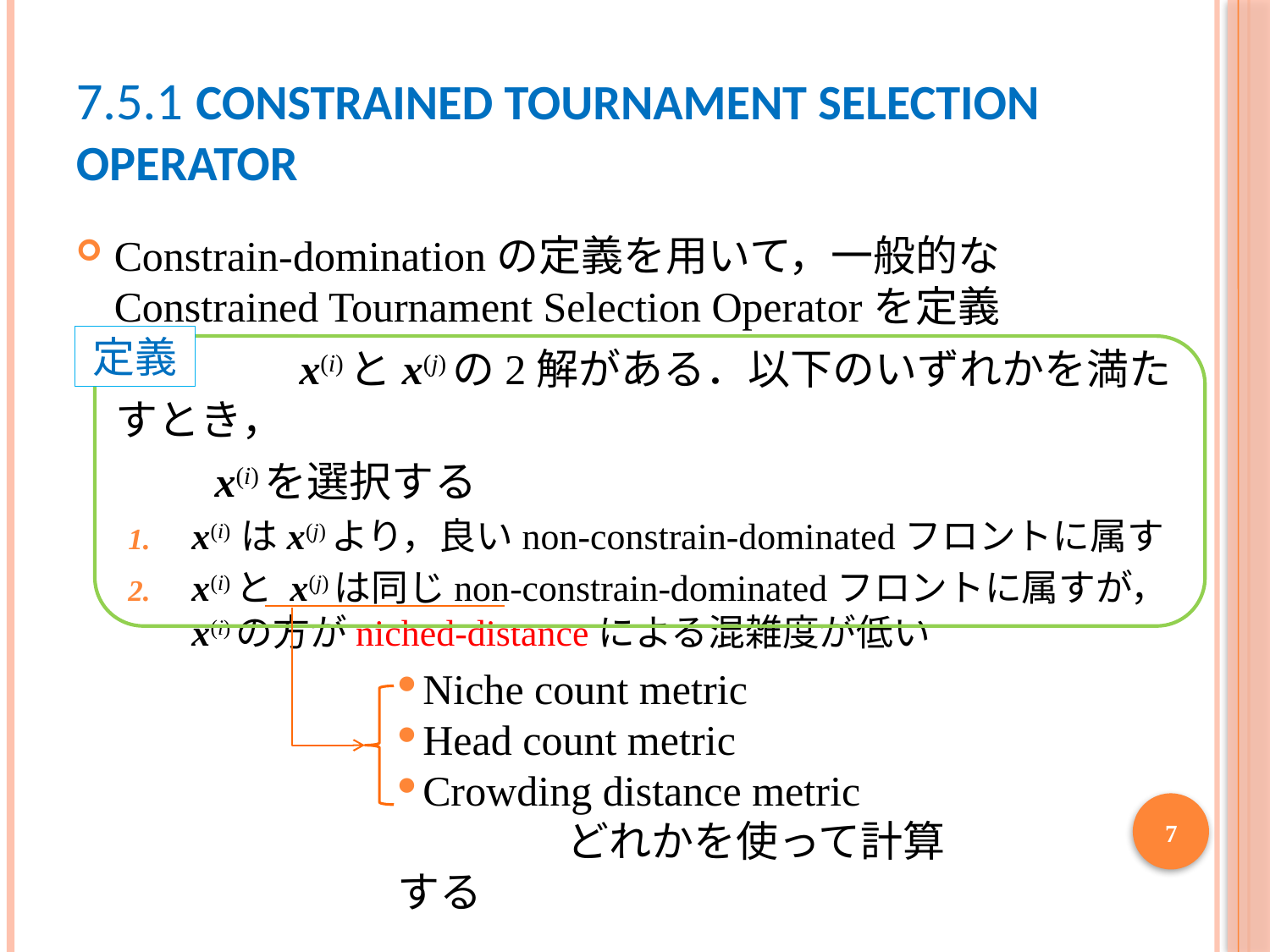

# 7.5.1 Constrained Tournament Selection Operator
Constrain-dominationの定義を用いて，一般的なConstrained Tournament Selection Operatorを定義
定義
　　　　　x(i)とx(j)の2解がある．以下のいずれかを満たすとき，
　　　x(i)を選択する
x(i) はx(j)より，良いnon-constrain-dominatedフロントに属す
x(i)と x(j)は同じnon-constrain-dominatedフロントに属すが， x(i)の方がniched-distanceによる混雑度が低い

Niche count metric
Head count metric
Crowding distance metric
　　　　どれかを使って計算する

7